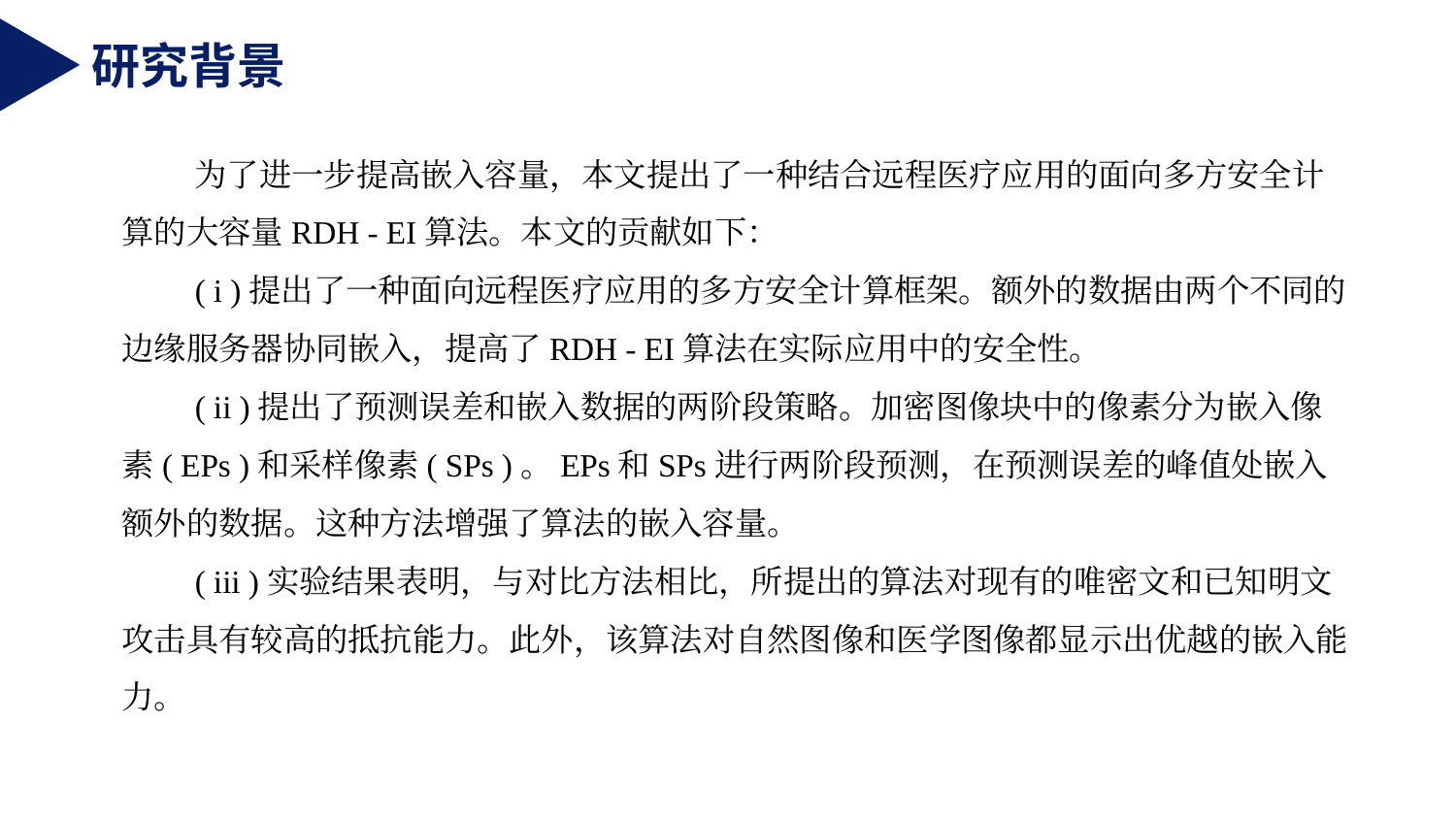

研究背景
为了进一步提高嵌入容量，本文提出了一种结合远程医疗应用的面向多方安全计算的大容量RDH - EI算法。本文的贡献如下：
( i )提出了一种面向远程医疗应用的多方安全计算框架。额外的数据由两个不同的边缘服务器协同嵌入，提高了RDH - EI算法在实际应用中的安全性。
( ii )提出了预测误差和嵌入数据的两阶段策略。加密图像块中的像素分为嵌入像素( EPs )和采样像素( SPs )。EPs和SPs进行两阶段预测，在预测误差的峰值处嵌入额外的数据。这种方法增强了算法的嵌入容量。
( iii )实验结果表明，与对比方法相比，所提出的算法对现有的唯密文和已知明文攻击具有较高的抵抗能力。此外，该算法对自然图像和医学图像都显示出优越的嵌入能力。